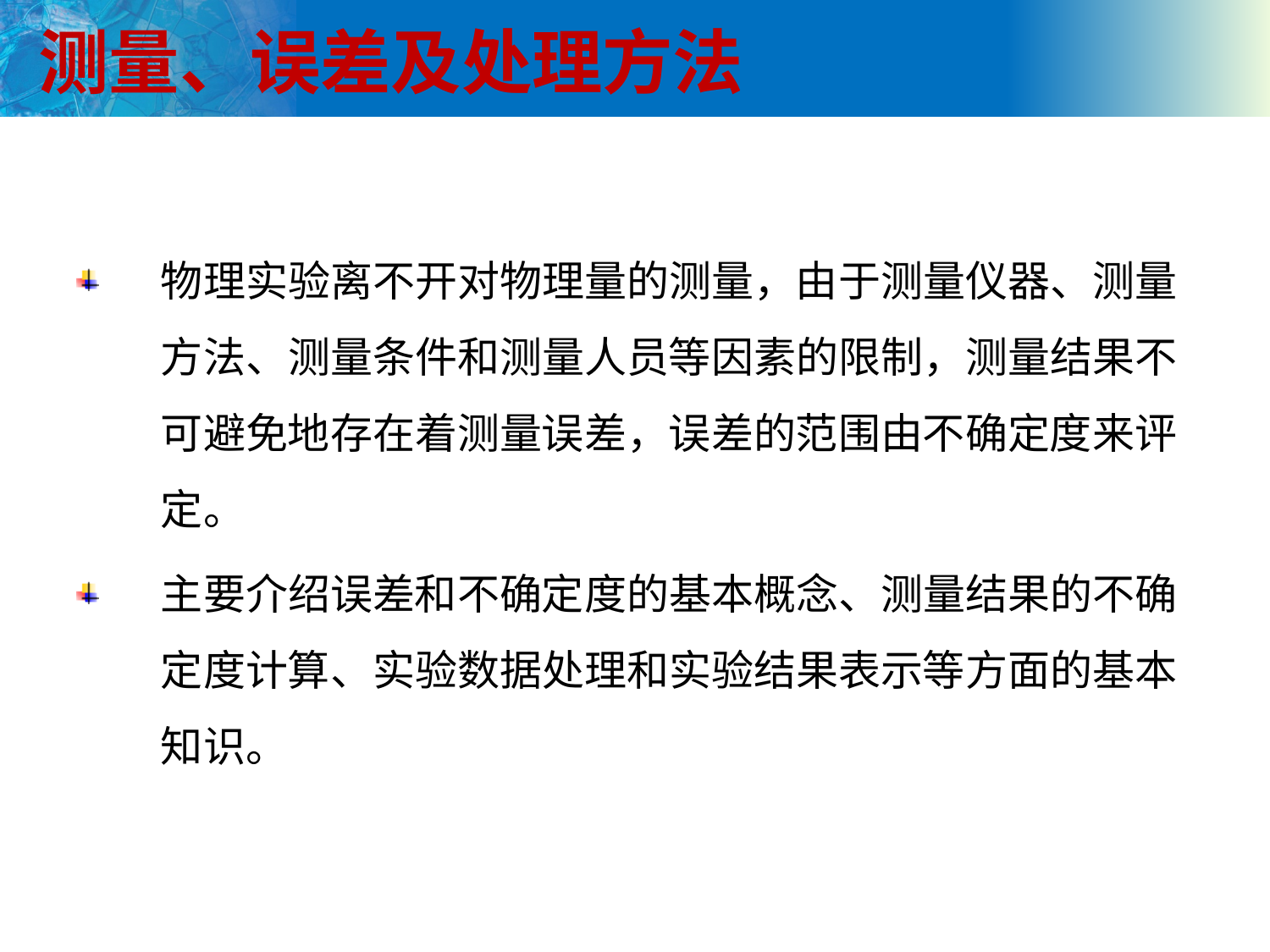

# 测量、误差及处理方法
物理实验离不开对物理量的测量，由于测量仪器、测量方法、测量条件和测量人员等因素的限制，测量结果不可避免地存在着测量误差，误差的范围由不确定度来评定。
主要介绍误差和不确定度的基本概念、测量结果的不确定度计算、实验数据处理和实验结果表示等方面的基本知识。
37